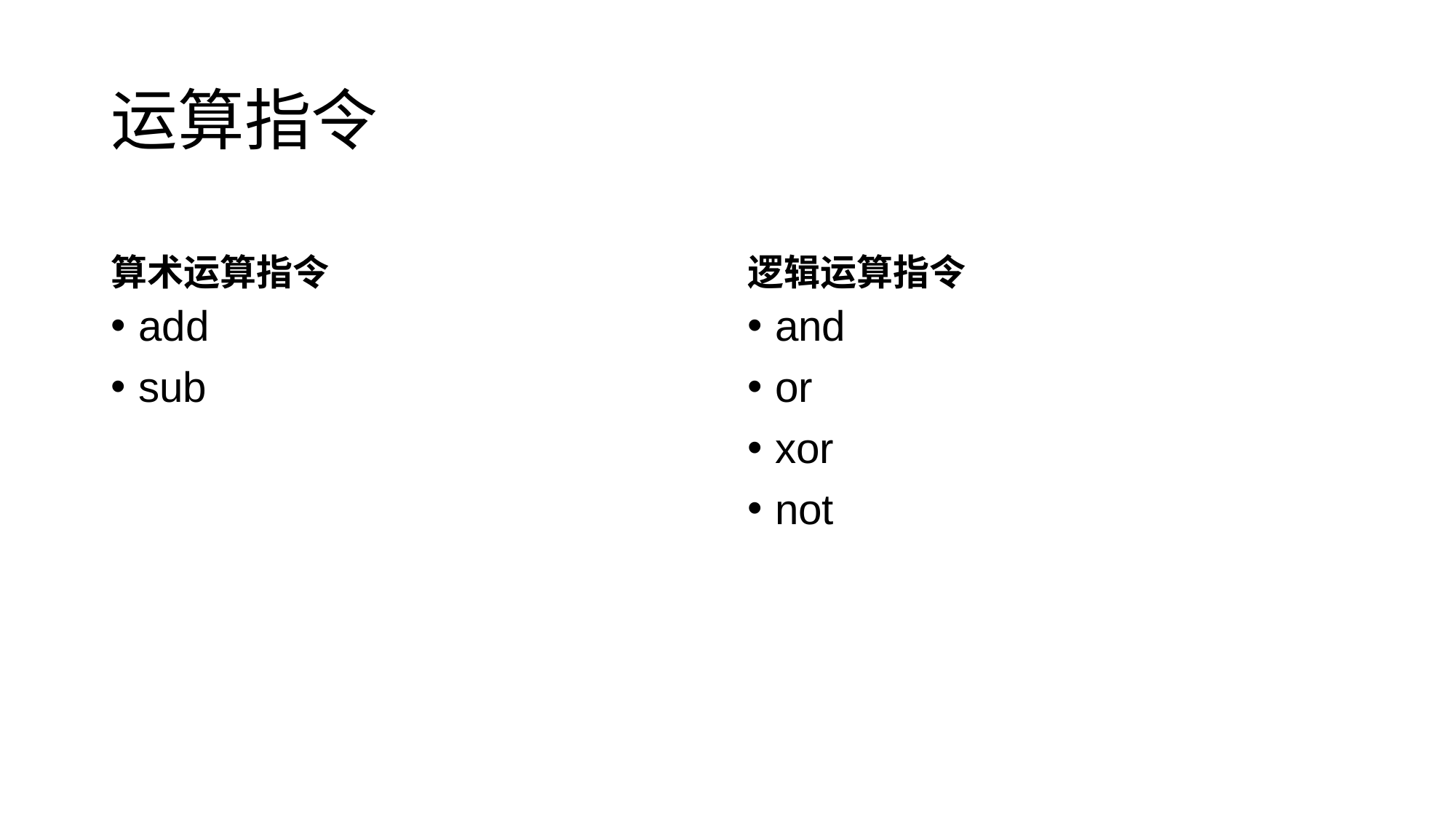

# 运算指令
算术运算指令
逻辑运算指令
add
sub
and
or
xor
not